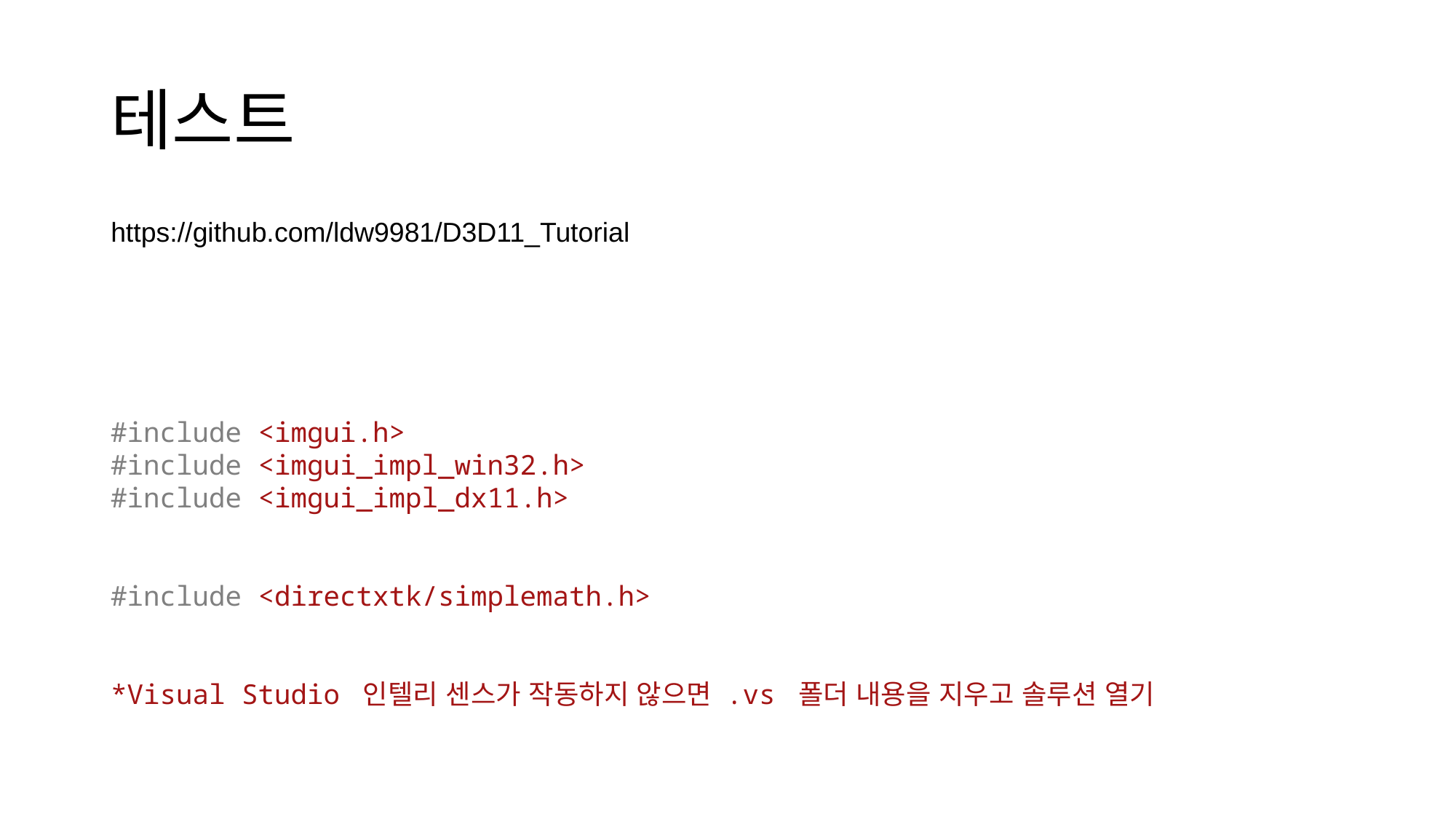

# 테스트
https://github.com/ldw9981/D3D11_Tutorial
#include <imgui.h>
#include <imgui_impl_win32.h>
#include <imgui_impl_dx11.h>

#include <directxtk/simplemath.h>

*Visual Studio 인텔리 센스가 작동하지 않으면 .vs 폴더 내용을 지우고 솔루션 열기